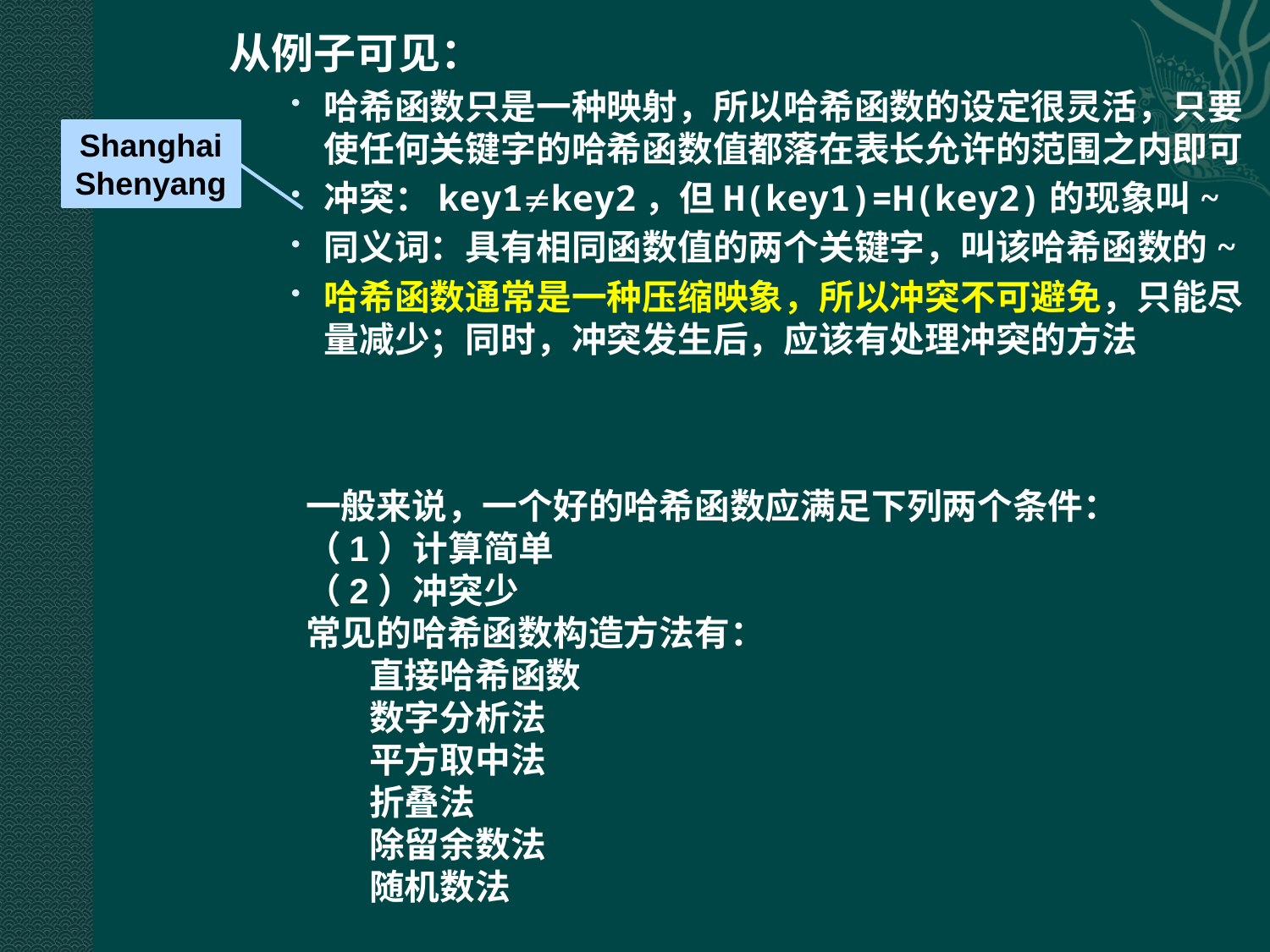

7
从例子可见：
哈希函数只是一种映射，所以哈希函数的设定很灵活，只要使任何关键字的哈希函数值都落在表长允许的范围之内即可
冲突：key1≠key2，但H(key1)=H(key2)的现象叫~
同义词：具有相同函数值的两个关键字，叫该哈希函数的~
哈希函数通常是一种压缩映象，所以冲突不可避免，只能尽量减少；同时，冲突发生后，应该有处理冲突的方法
Shanghai
Shenyang
一般来说，一个好的哈希函数应满足下列两个条件：
（1）计算简单
（2）冲突少
常见的哈希函数构造方法有：
直接哈希函数
数字分析法
平方取中法
折叠法
除留余数法
随机数法